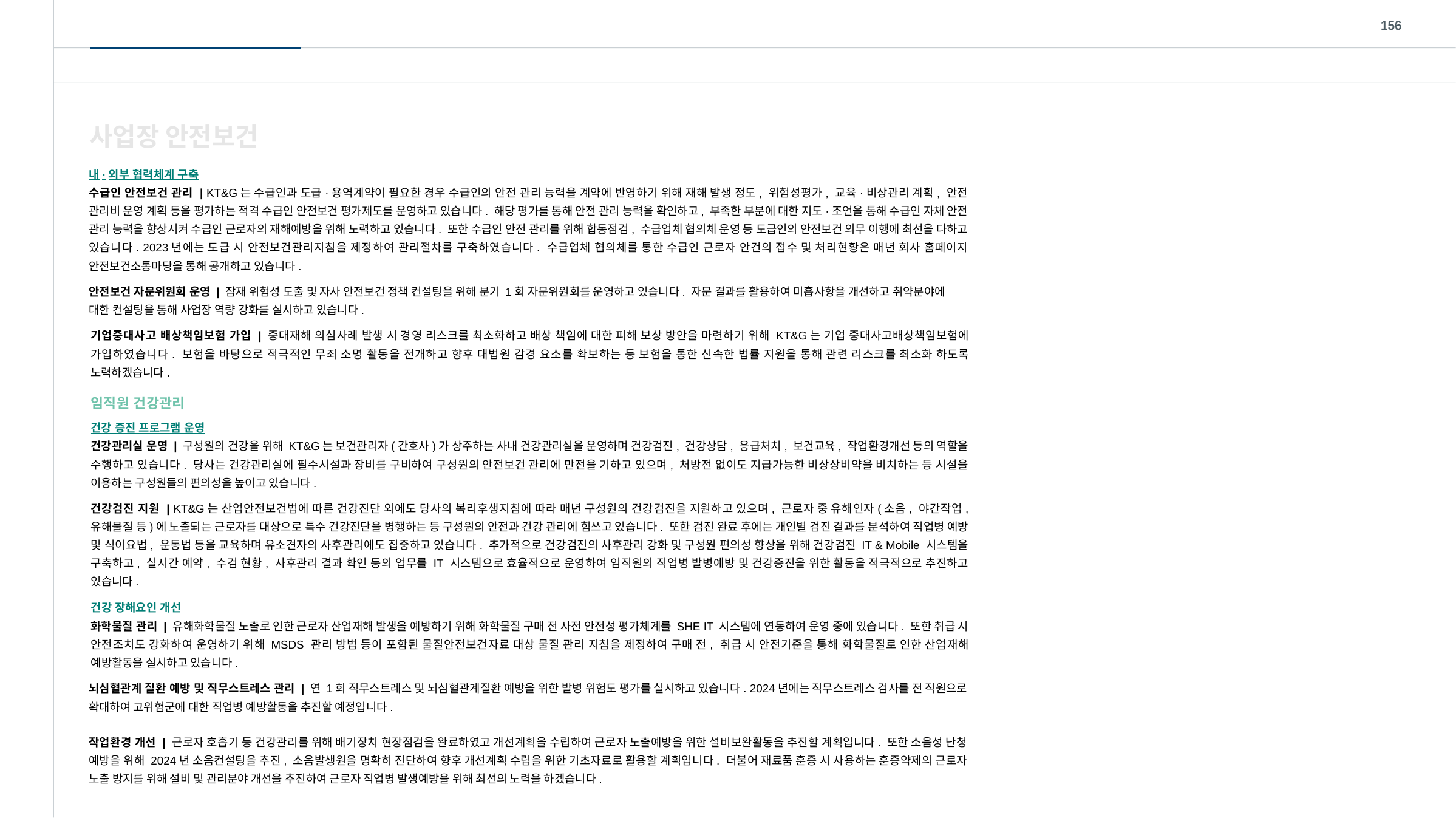

156
사업장 안전보건
내·외부 협력체계 구축
수급인 안전보건 관리 | KT&G는 수급인과 도급·용역계약이 필요한 경우 수급인의 안전 관리 능력을 계약에 반영하기 위해 재해 발생 정도, 위험성평가, 교육·비상관리 계획, 안전 관리비 운영 계획 등을 평가하는 적격 수급인 안전보건 평가제도를 운영하고 있습니다. 해당 평가를 통해 안전 관리 능력을 확인하고, 부족한 부분에 대한 지도·조언을 통해 수급인 자체 안전 관리 능력을 향상시켜 수급인 근로자의 재해예방을 위해 노력하고 있습니다. 또한 수급인 안전 관리를 위해 합동점검, 수급업체 협의체 운영 등 도급인의 안전보건 의무 이행에 최선을 다하고 있습니다. 2023년에는 도급 시 안전보건관리지침을 제정하여 관리절차를 구축하였습니다. 수급업체 협의체를 통한 수급인 근로자 안건의 접수 및 처리현황은 매년 회사 홈페이지 안전보건소통마당을 통해 공개하고 있습니다.
안전보건 자문위원회 운영 | 잠재 위험성 도출 및 자사 안전보건 정책 컨설팅을 위해 분기 1회 자문위원회를 운영하고 있습니다. 자문 결과를 활용하여 미흡사항을 개선하고 취약분야에 대한 컨설팅을 통해 사업장 역량 강화를 실시하고 있습니다.
기업중대사고 배상책임보험 가입 | 중대재해 의심사례 발생 시 경영 리스크를 최소화하고 배상 책임에 대한 피해 보상 방안을 마련하기 위해 KT&G는 기업 중대사고배상책임보험에 가입하였습니다. 보험을 바탕으로 적극적인 무죄 소명 활동을 전개하고 향후 대법원 감경 요소를 확보하는 등 보험을 통한 신속한 법률 지원을 통해 관련 리스크를 최소화 하도록 노력하겠습니다.
임직원 건강관리
건강 증진 프로그램 운영
건강관리실 운영 | 구성원의 건강을 위해 KT&G는 보건관리자(간호사)가 상주하는 사내 건강관리실을 운영하며 건강검진, 건강상담, 응급처치, 보건교육, 작업환경개선 등의 역할을 수행하고 있습니다. 당사는 건강관리실에 필수시설과 장비를 구비하여 구성원의 안전보건 관리에 만전을 기하고 있으며, 처방전 없이도 지급가능한 비상상비약을 비치하는 등 시설을 이용하는 구성원들의 편의성을 높이고 있습니다.
건강검진 지원 | KT&G는 산업안전보건법에 따른 건강진단 외에도 당사의 복리후생지침에 따라 매년 구성원의 건강검진을 지원하고 있으며, 근로자 중 유해인자(소음, 야간작업, 유해물질 등)에 노출되는 근로자를 대상으로 특수 건강진단을 병행하는 등 구성원의 안전과 건강 관리에 힘쓰고 있습니다. 또한 검진 완료 후에는 개인별 검진 결과를 분석하여 직업병 예방 및 식이요법, 운동법 등을 교육하며 유소견자의 사후관리에도 집중하고 있습니다. 추가적으로 건강검진의 사후관리 강화 및 구성원 편의성 향상을 위해 건강검진 IT & Mobile 시스템을 구축하고, 실시간 예약, 수검 현황, 사후관리 결과 확인 등의 업무를 IT 시스템으로 효율적으로 운영하여 임직원의 직업병 발병예방 및 건강증진을 위한 활동을 적극적으로 추진하고 있습니다.
건강 장해요인 개선
화학물질 관리 | 유해화학물질 노출로 인한 근로자 산업재해 발생을 예방하기 위해 화학물질 구매 전 사전 안전성 평가체계를 SHE IT 시스템에 연동하여 운영 중에 있습니다. 또한 취급 시 안전조치도 강화하여 운영하기 위해 MSDS 관리 방법 등이 포함된 물질안전보건자료 대상 물질 관리 지침을 제정하여 구매 전, 취급 시 안전기준을 통해 화학물질로 인한 산업재해 예방활동을 실시하고 있습니다.
뇌심혈관계 질환 예방 및 직무스트레스 관리 | 연 1회 직무스트레스 및 뇌심혈관계질환 예방을 위한 발병 위험도 평가를 실시하고 있습니다. 2024년에는 직무스트레스 검사를 전 직원으로 확대하여 고위험군에 대한 직업병 예방활동을 추진할 예정입니다.

작업환경 개선 | 근로자 호흡기 등 건강관리를 위해 배기장치 현장점검을 완료하였고 개선계획을 수립하여 근로자 노출예방을 위한 설비보완활동을 추진할 계획입니다. 또한 소음성 난청 예방을 위해 2024년 소음컨설팅을 추진, 소음발생원을 명확히 진단하여 향후 개선계획 수립을 위한 기초자료로 활용할 계획입니다. 더불어 재료품 훈증 시 사용하는 훈증약제의 근로자 노출 방지를 위해 설비 및 관리분야 개선을 추진하여 근로자 직업병 발생예방을 위해 최선의 노력을 하겠습니다.